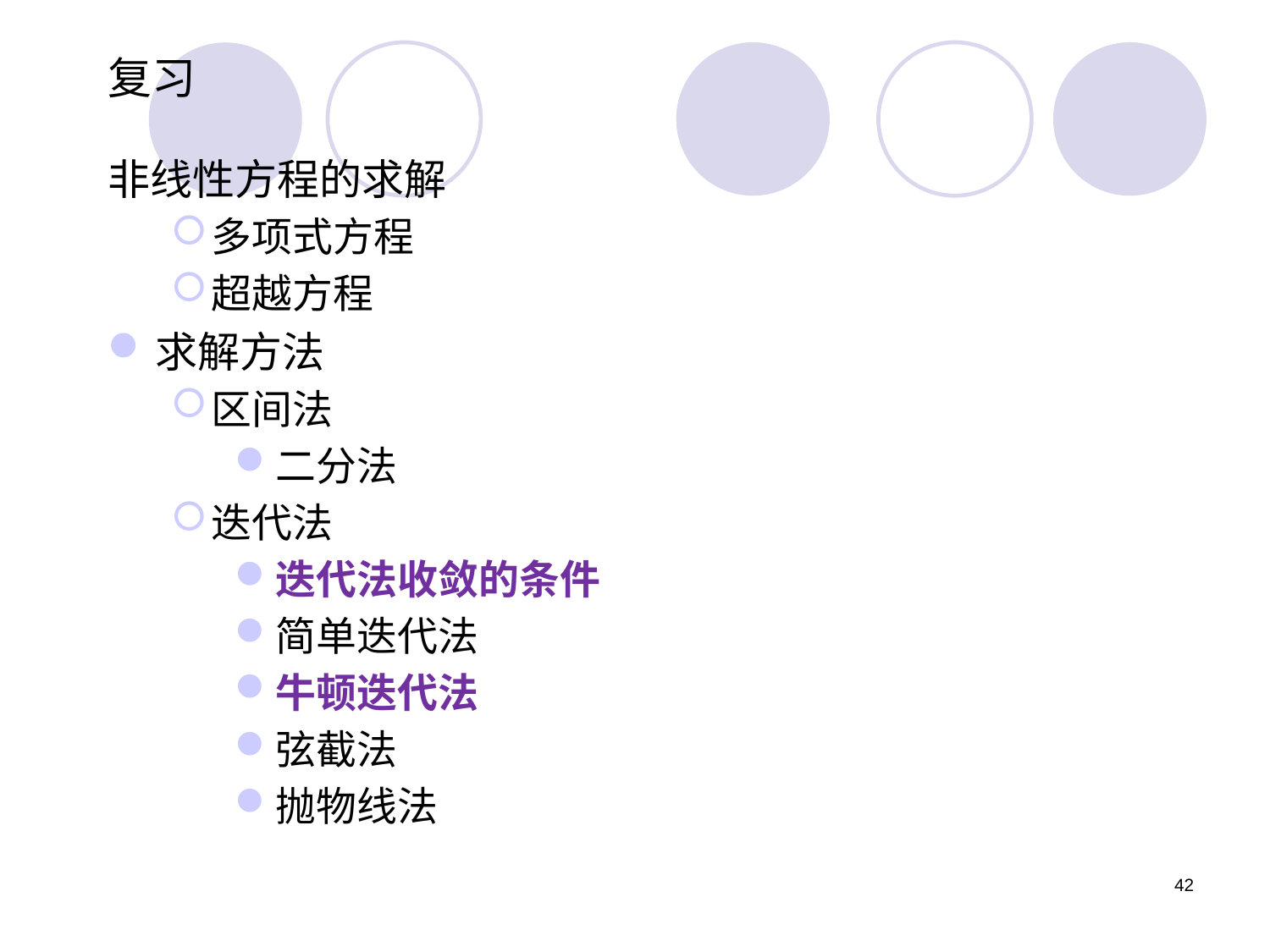

# 复习
非线性方程的求解
多项式方程
超越方程
求解方法
区间法
二分法
迭代法
迭代法收敛的条件
简单迭代法
牛顿迭代法
弦截法
抛物线法
42